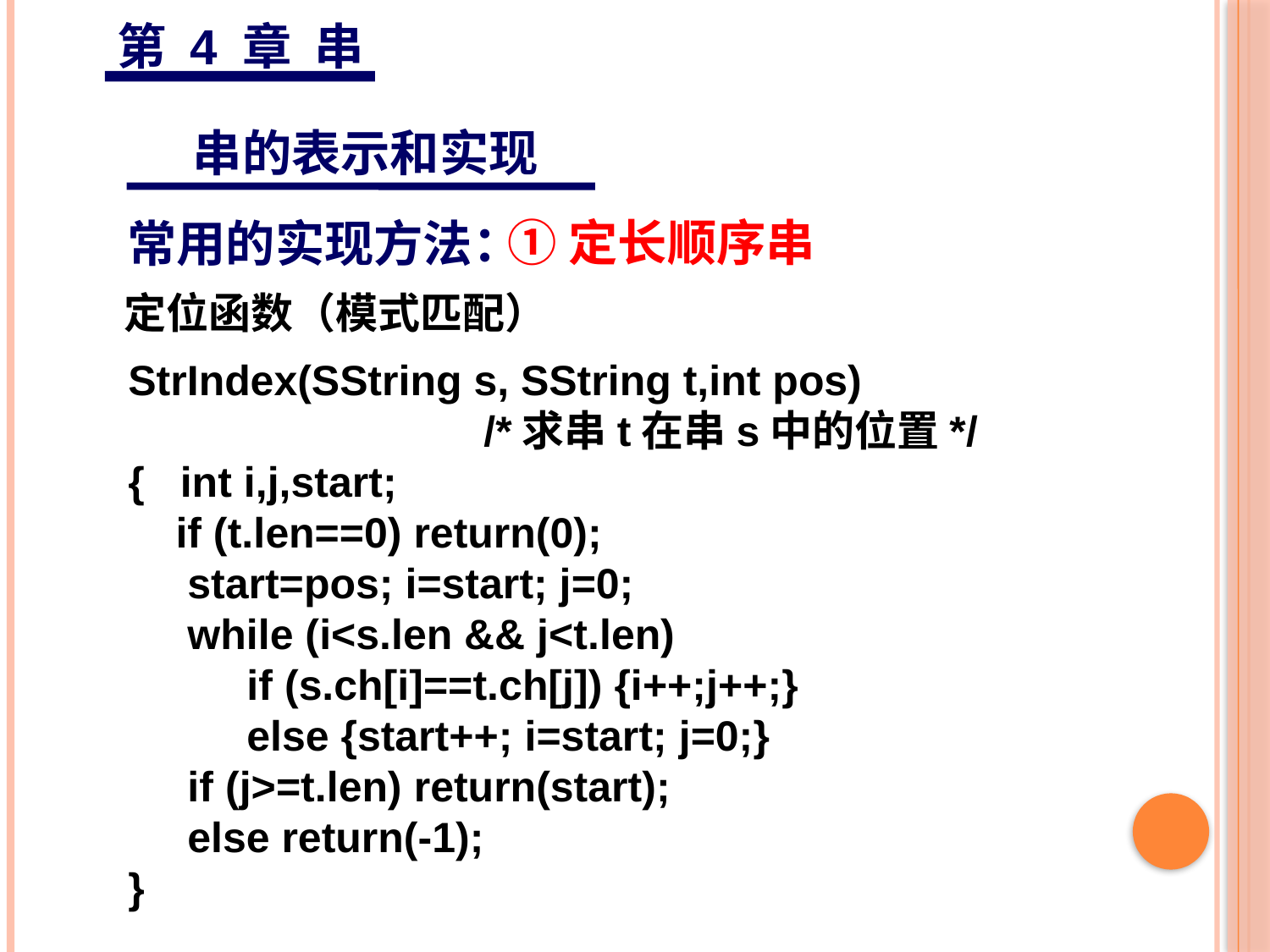

第 4 章  串

   串的表示和实现

①定长顺序串
常用的实现方法：
定位函数（模式匹配）
StrIndex(SString s, SString t,int pos)
                              /*求串t在串s中的位置*/
{   int i,j,start;
    if (t.len==0) return(0);
     start=pos; i=start; j=0;
     while (i<s.len && j<t.len)
          if (s.ch[i]==t.ch[j]) {i++;j++;}
          else {start++; i=start; j=0;}
     if (j>=t.len) return(start);
     else return(-1);
}